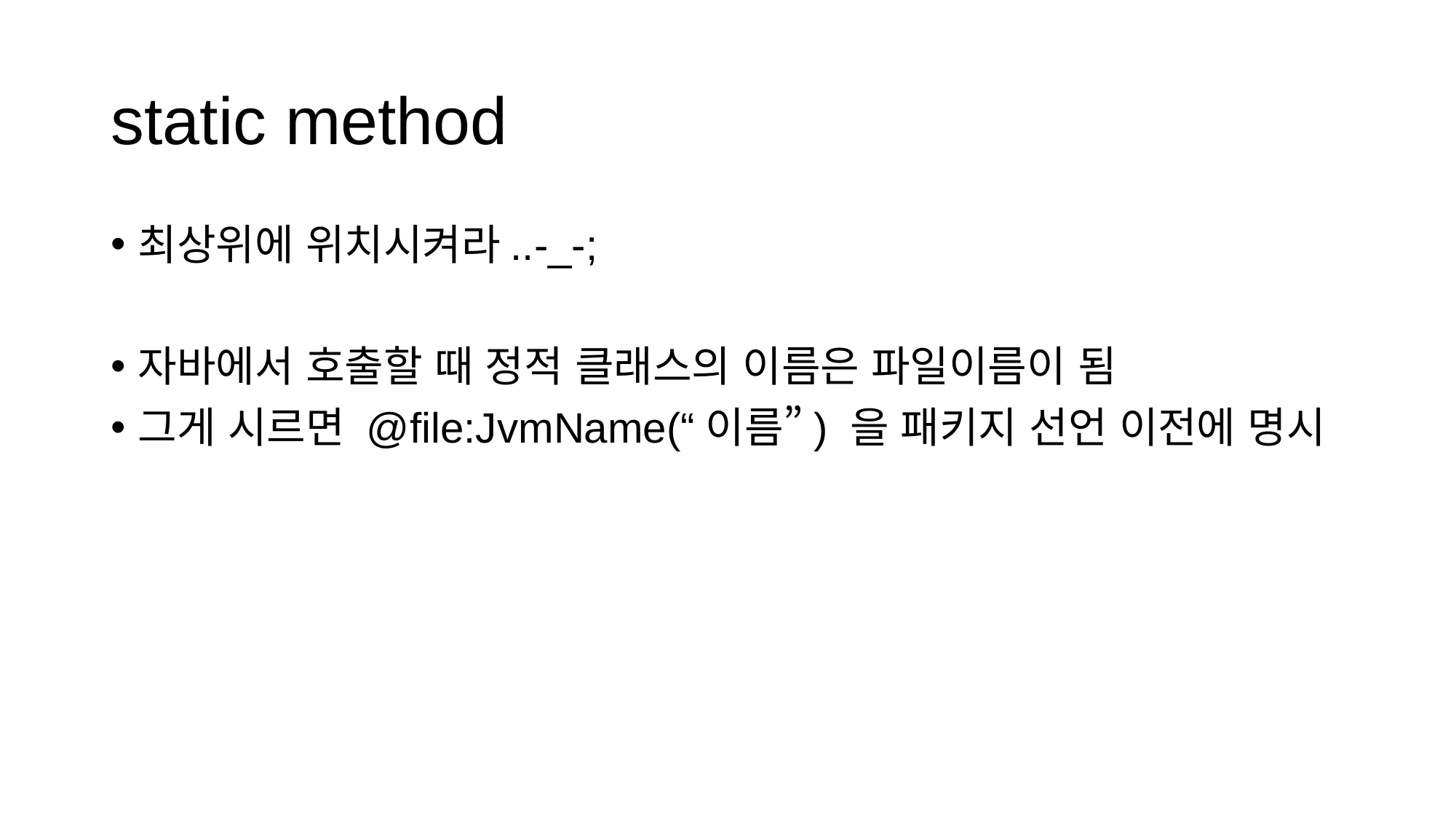

# static method
최상위에 위치시켜라..-_-;

자바에서 호출할 때 정적 클래스의 이름은 파일이름이 됨
그게 시르면 @file:JvmName(“이름”) 을 패키지 선언 이전에 명시